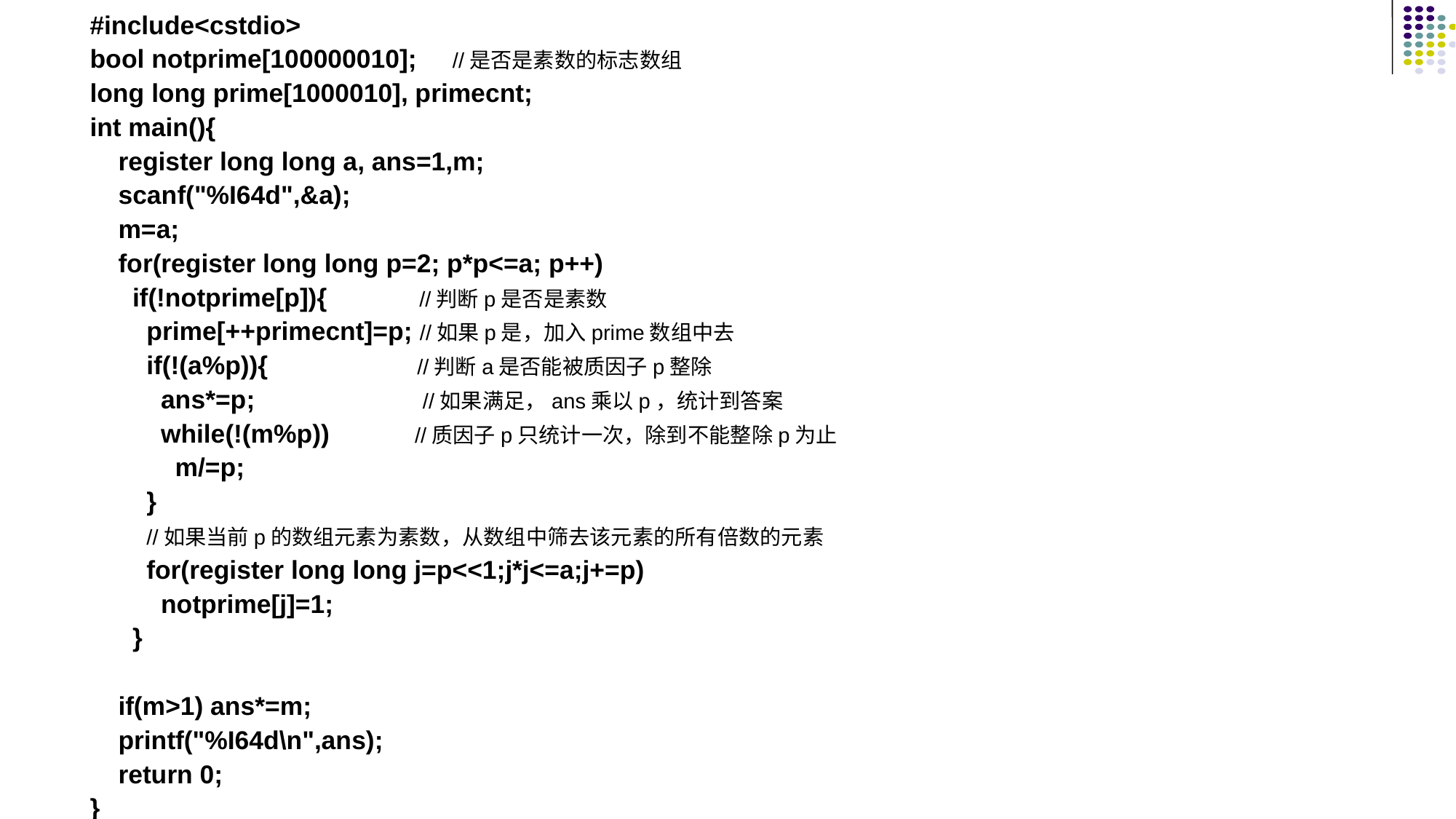

#include<cstdio>
bool notprime[100000010];     //是否是素数的标志数组
long long prime[1000010], primecnt;
int main(){
    register long long a, ans=1,m;
    scanf("%I64d",&a);
    m=a;
    for(register long long p=2; p*p<=a; p++)
      if(!notprime[p]){             //判断p是否是素数
        prime[++primecnt]=p; //如果p是，加入prime数组中去
        if(!(a%p)){                     //判断a是否能被质因子p整除
          ans*=p;                            //如果满足，ans乘以p，统计到答案
          while(!(m%p))            //质因子p只统计一次，除到不能整除p为止
            m/=p;
        }
        //如果当前p的数组元素为素数，从数组中筛去该元素的所有倍数的元素
        for(register long long j=p<<1;j*j<=a;j+=p)
          notprime[j]=1;
      }

    if(m>1) ans*=m;
    printf("%I64d\n",ans);
    return 0;
}